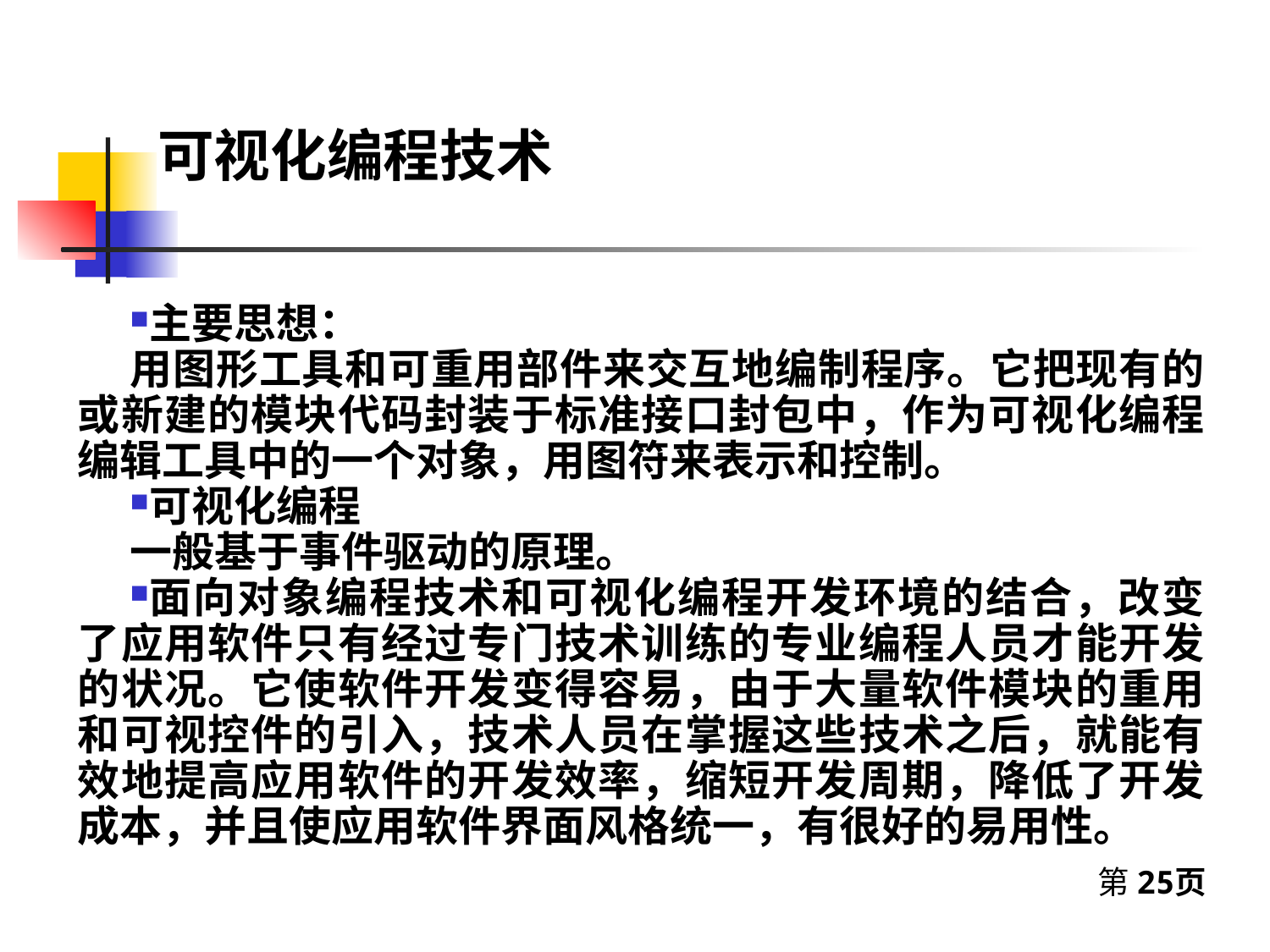

# 可视化编程技术
主要思想：
用图形工具和可重用部件来交互地编制程序。它把现有的或新建的模块代码封装于标准接口封包中，作为可视化编程编辑工具中的一个对象，用图符来表示和控制。
可视化编程
一般基于事件驱动的原理。
面向对象编程技术和可视化编程开发环境的结合，改变了应用软件只有经过专门技术训练的专业编程人员才能开发的状况。它使软件开发变得容易，由于大量软件模块的重用和可视控件的引入，技术人员在掌握这些技术之后，就能有效地提高应用软件的开发效率，缩短开发周期，降低了开发成本，并且使应用软件界面风格统一，有很好的易用性。